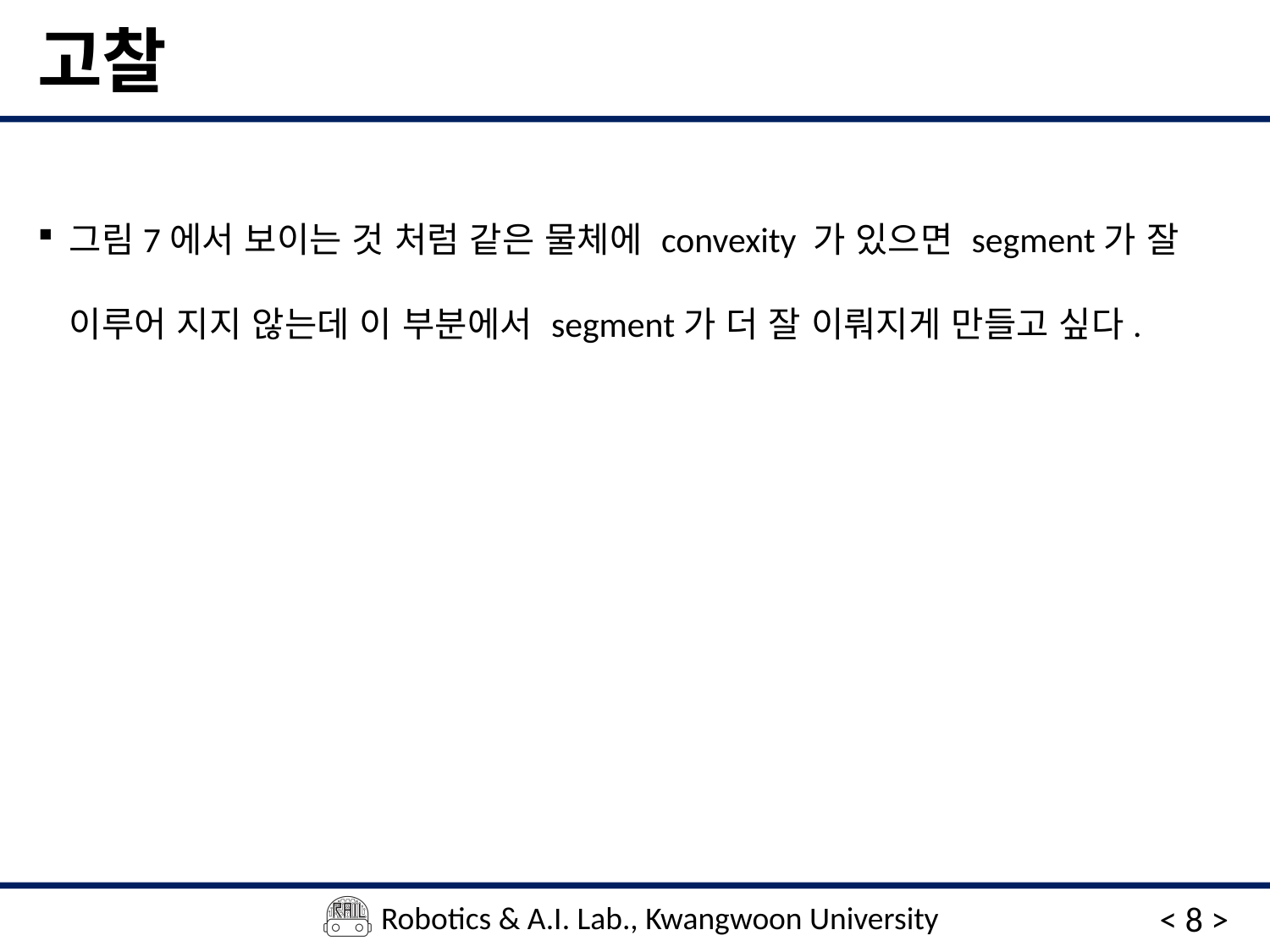

# 고찰

그림7에서 보이는 것 처럼 같은 물체에 convexity 가 있으면 segment가 잘 이루어 지지 않는데 이 부분에서 segment가 더 잘 이뤄지게 만들고 싶다.

< 8 >
Robotics & A.I. Lab., Kwangwoon University